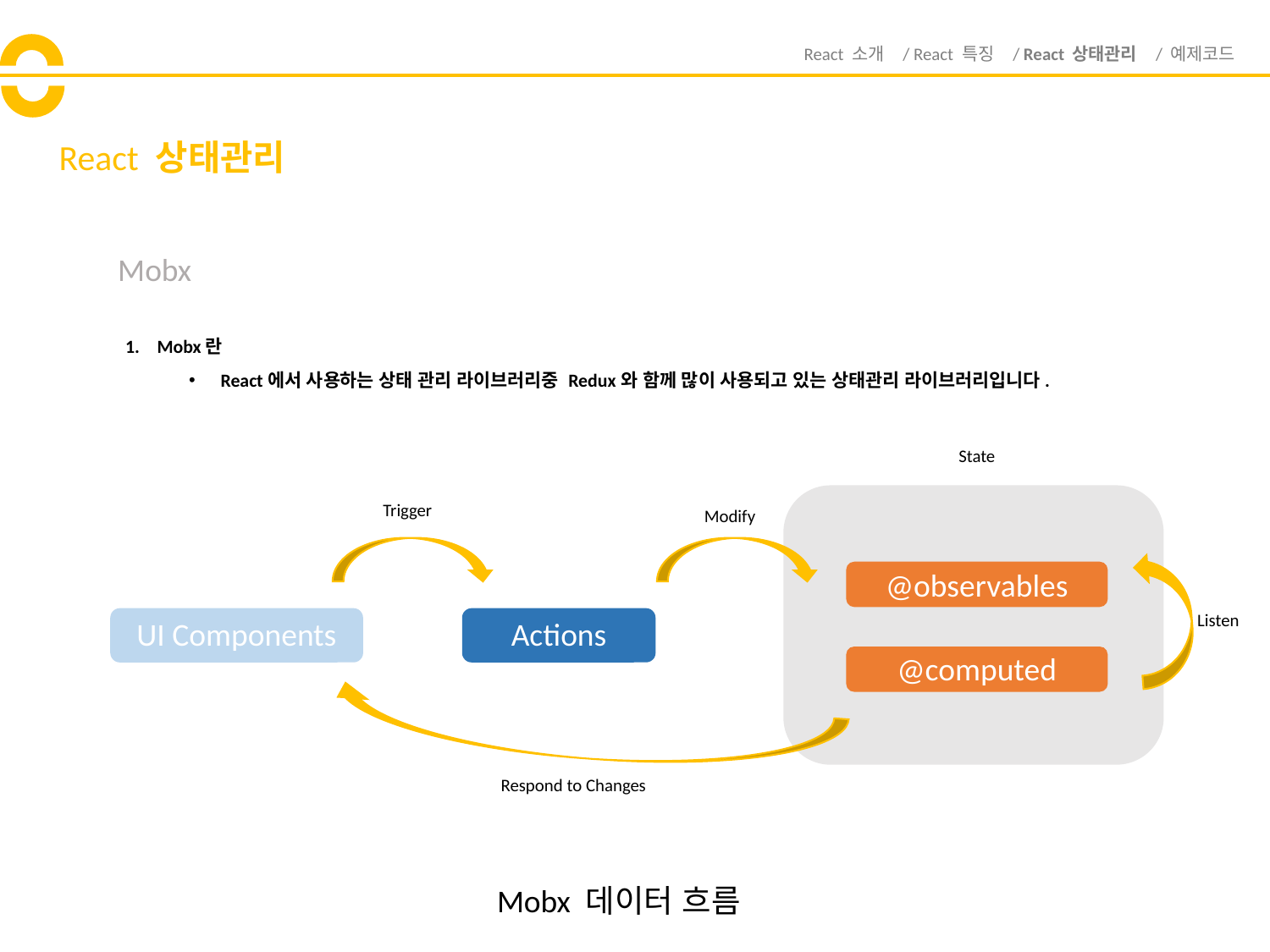

React 소개   / React 특징   / React 상태관리   / 예제코드

# React 상태관리
Mobx
Mobx란
React에서 사용하는 상태 관리 라이브러리중 Redux와 함께 많이 사용되고 있는 상태관리 라이브러리입니다.

State

Trigger
Modify

@observables

Listen
UI Components
Actions

@computed

Respond to Changes
Mobx 데이터 흐름